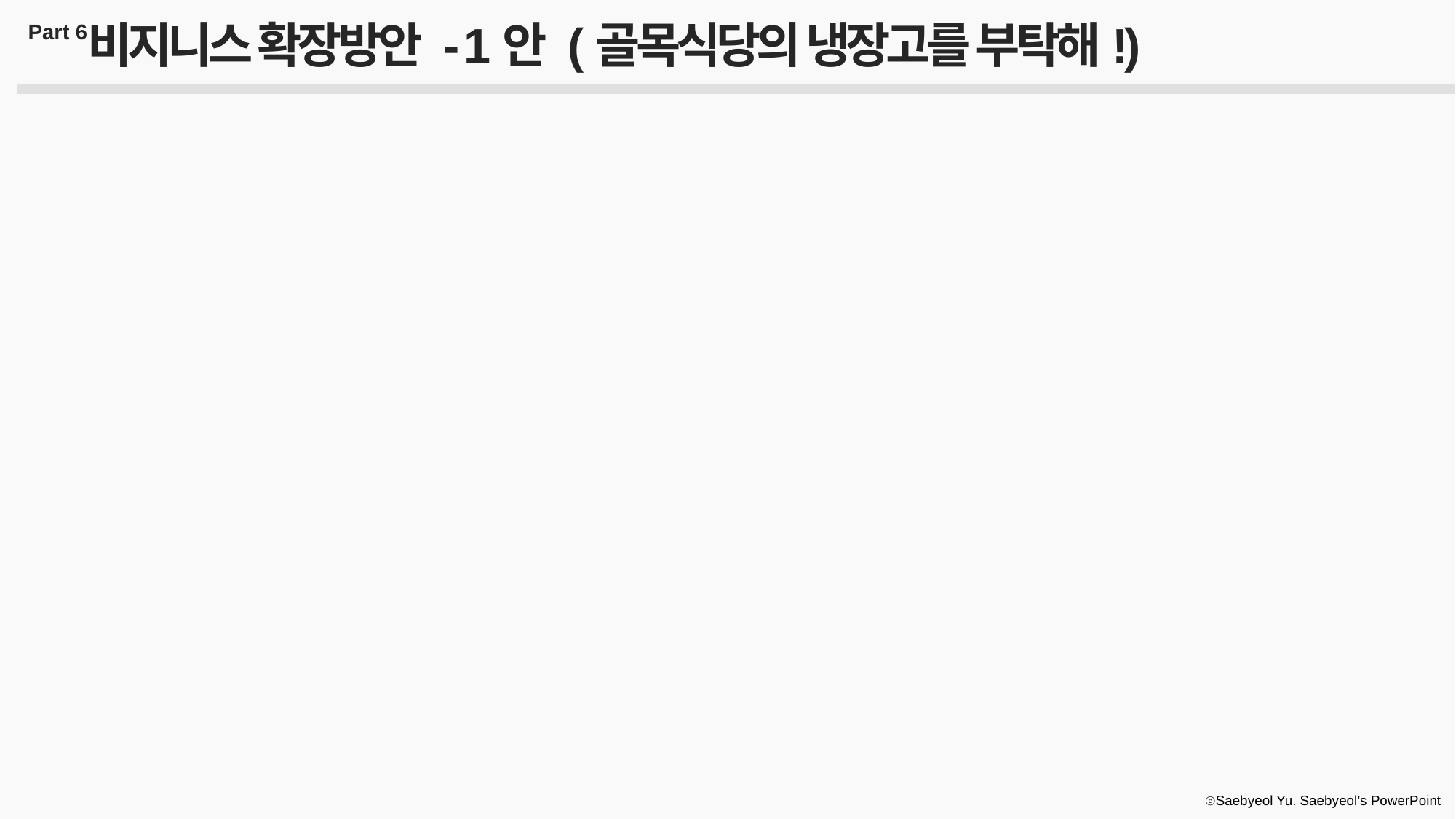

비지니스 확장방안 - 1안 (골목식당의 냉장고를 부탁해!)
Part 6